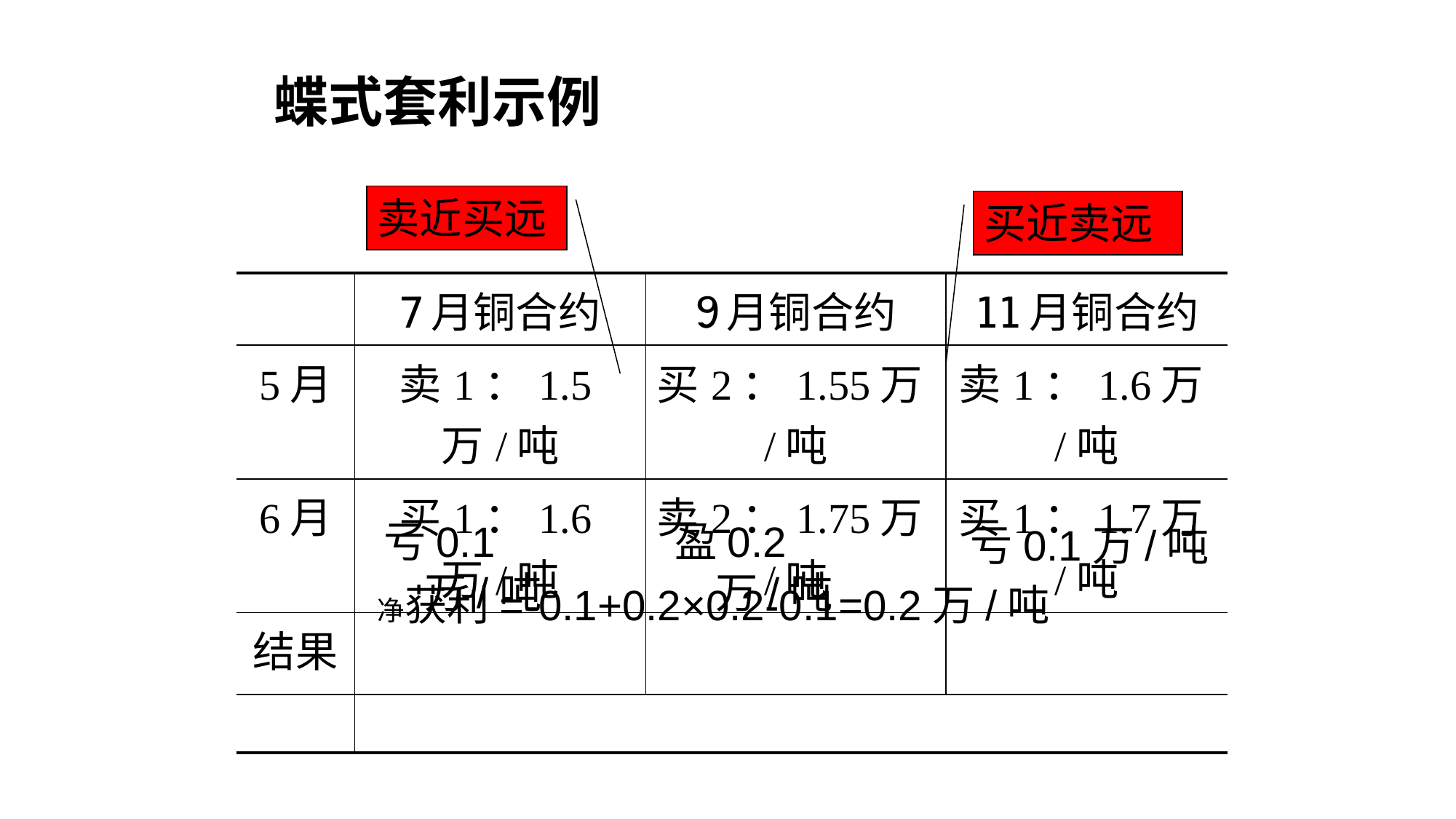

# 蝶式套利示例
卖近买远
买近卖远
|  | 7月铜合约 | 9月铜合约 | 11月铜合约 |
| --- | --- | --- | --- |
| 5月 | 卖1：1.5万/吨 | 买2：1.55万/吨 | 卖1：1.6万/吨 |
| 6月 | 买1：1.6万/吨 | 卖2：1.75万/吨 | 买1：1.7万/吨 |
| 结果 |  |  |  |
|  |  |  |  |

亏0.1万/吨
盈0.2万/吨
亏0.1万/吨
净获利=-0.1+0.2×0.2-0.1=0.2万/吨